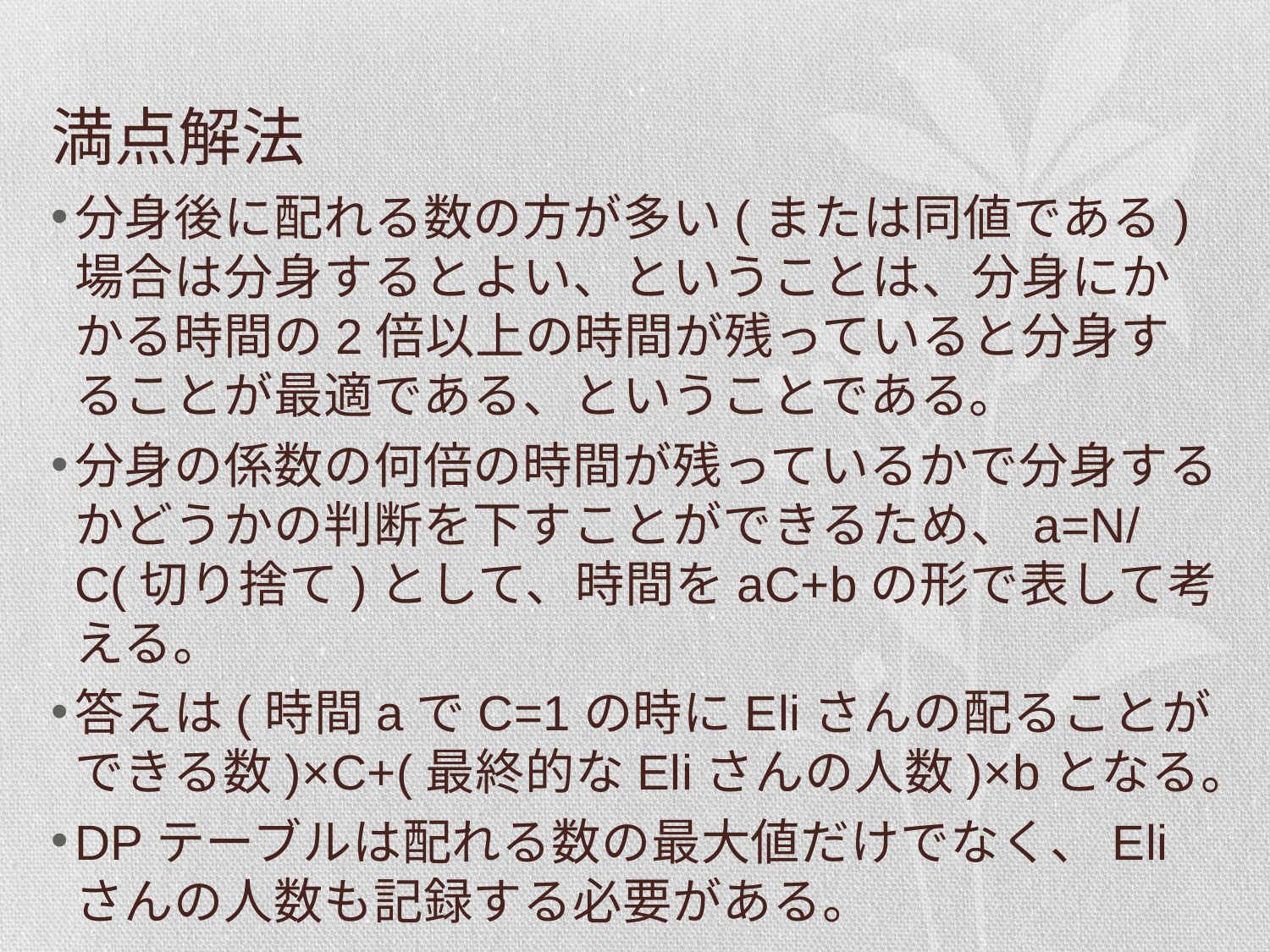

# 満点解法
分身後に配れる数の方が多い(または同値である)場合は分身するとよい、ということは、分身にかかる時間の2倍以上の時間が残っていると分身することが最適である、ということである。
分身の係数の何倍の時間が残っているかで分身するかどうかの判断を下すことができるため、a=N/C(切り捨て)として、時間をaC+bの形で表して考える。
答えは(時間aでC=1の時にEliさんの配ることができる数)×C+(最終的なEliさんの人数)×bとなる。
DPテーブルは配れる数の最大値だけでなく、Eliさんの人数も記録する必要がある。